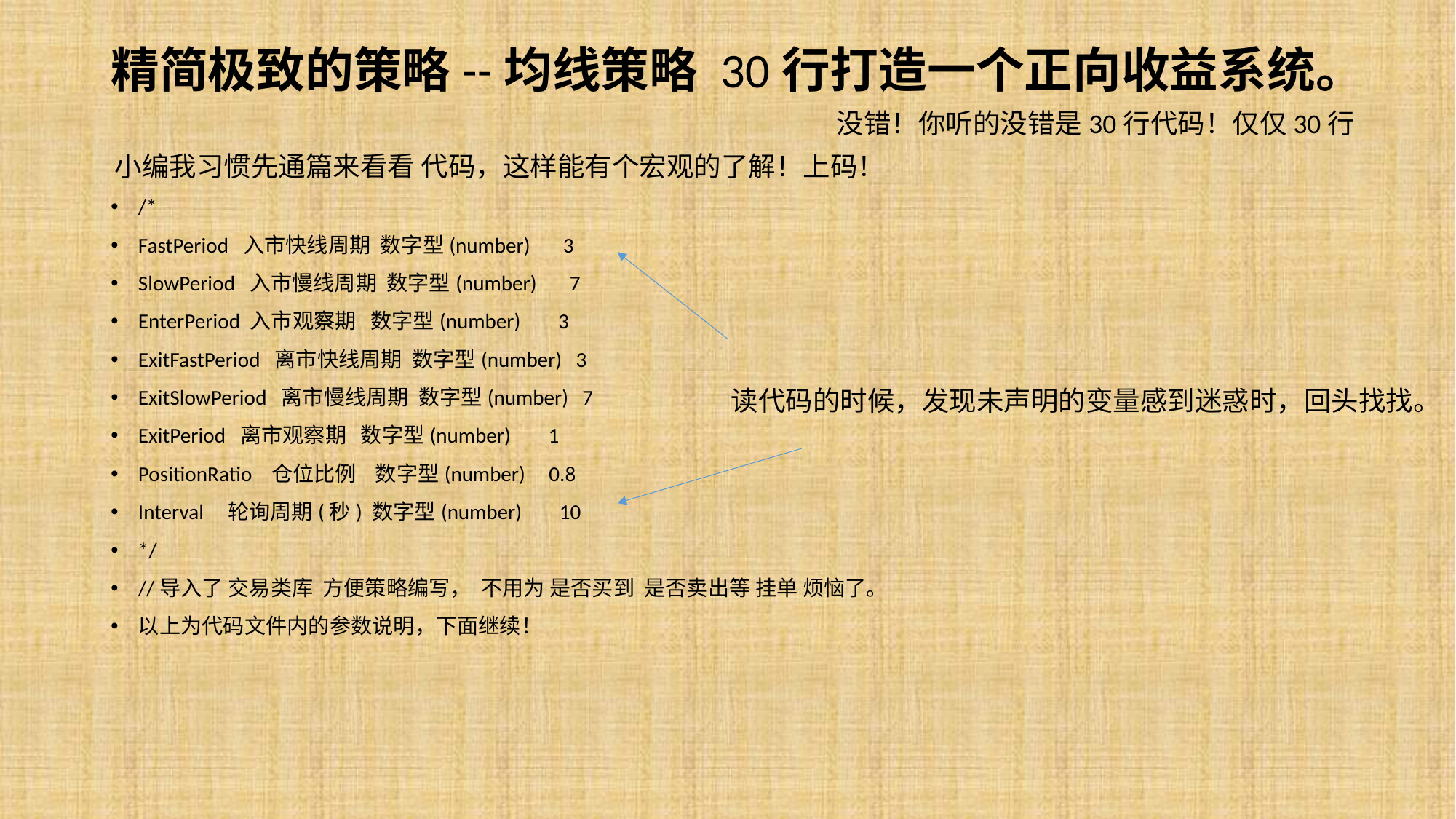

# 精简极致的策略--均线策略 30行打造一个正向收益系统。
没错！你听的没错是30行代码！仅仅30行
小编我习惯先通篇来看看 代码，这样能有个宏观的了解！上码！
/*
FastPeriod  入市快线周期  数字型(number)       3
SlowPeriod  入市慢线周期  数字型(number)       7
EnterPeriod 入市观察期   数字型(number)        3
ExitFastPeriod  离市快线周期  数字型(number)   3
ExitSlowPeriod  离市慢线周期  数字型(number)   7
ExitPeriod  离市观察期   数字型(number)        1
PositionRatio   仓位比例    数字型(number)     0.8
Interval    轮询周期(秒) 数字型(number)        10
*/
//导入了 交易类库  方便策略编写，  不用为 是否买到  是否卖出等 挂单 烦恼了。
以上为代码文件内的参数说明，下面继续！
读代码的时候，发现未声明的变量感到迷惑时，回头找找。